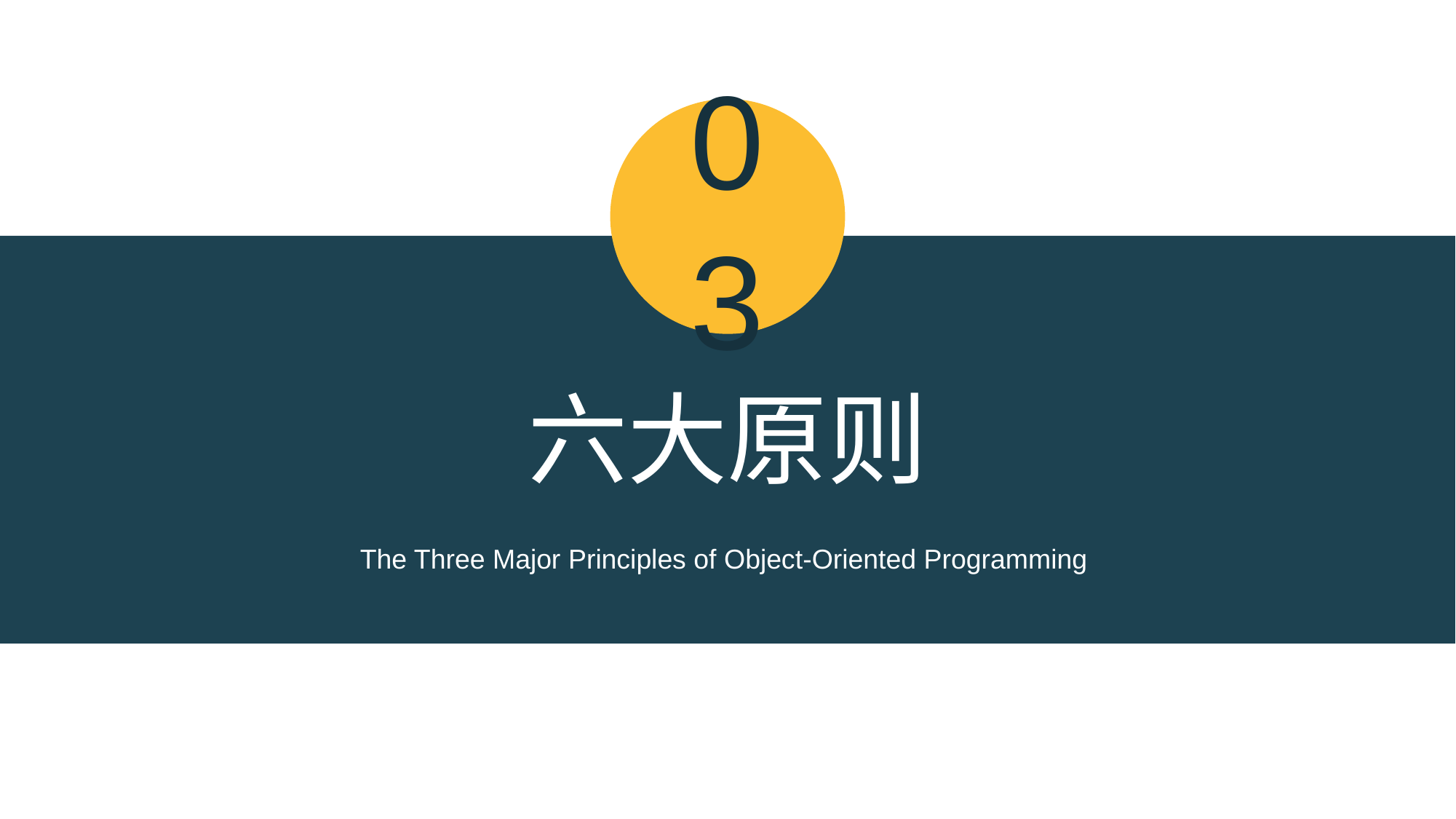

03

六大原则
The Three Major Principles of Object-Oriented Programming